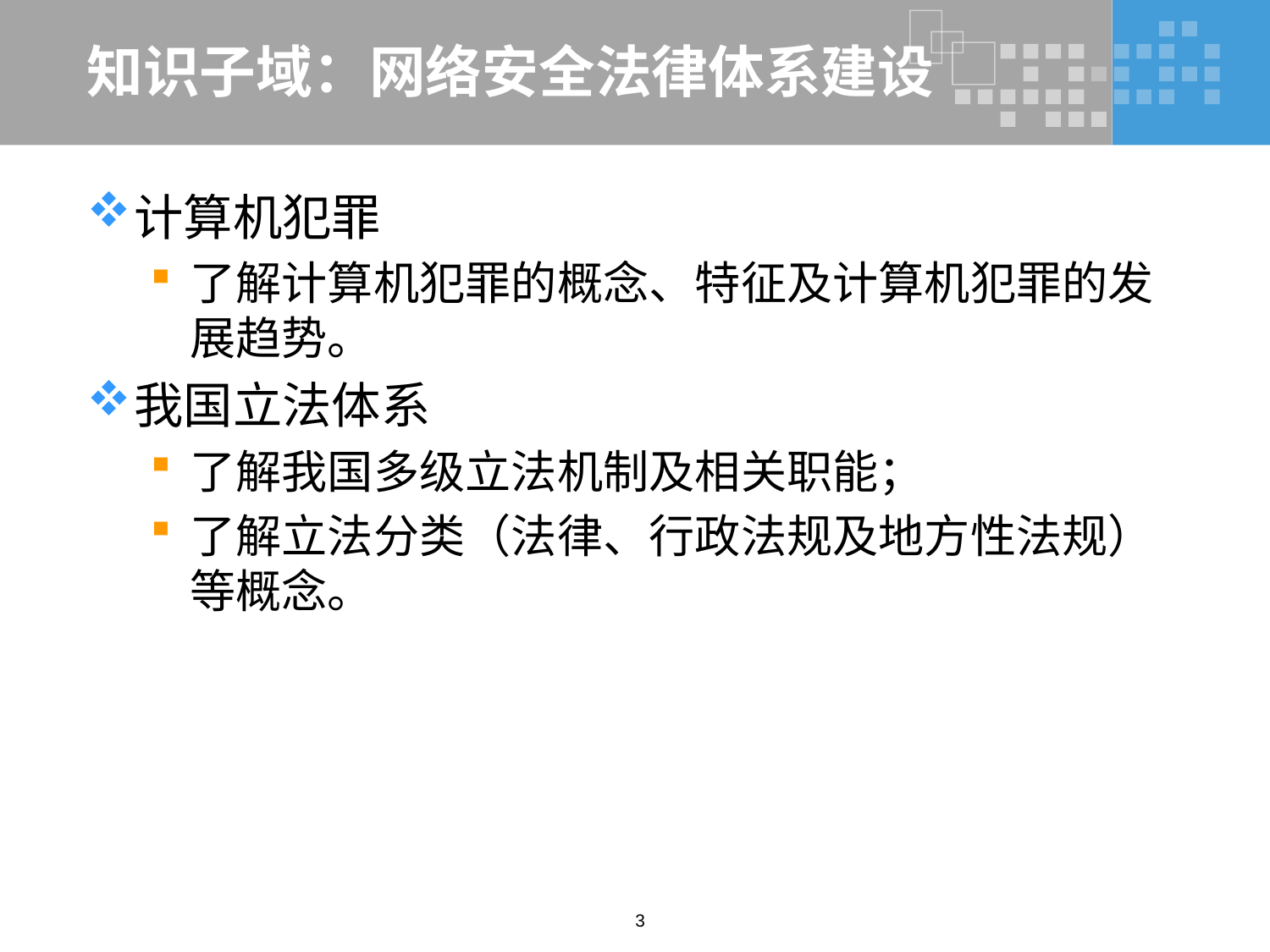

# 知识子域：网络安全法律体系建设
计算机犯罪
了解计算机犯罪的概念、特征及计算机犯罪的发展趋势。
我国立法体系
了解我国多级立法机制及相关职能；
了解立法分类（法律、行政法规及地方性法规）等概念。
3